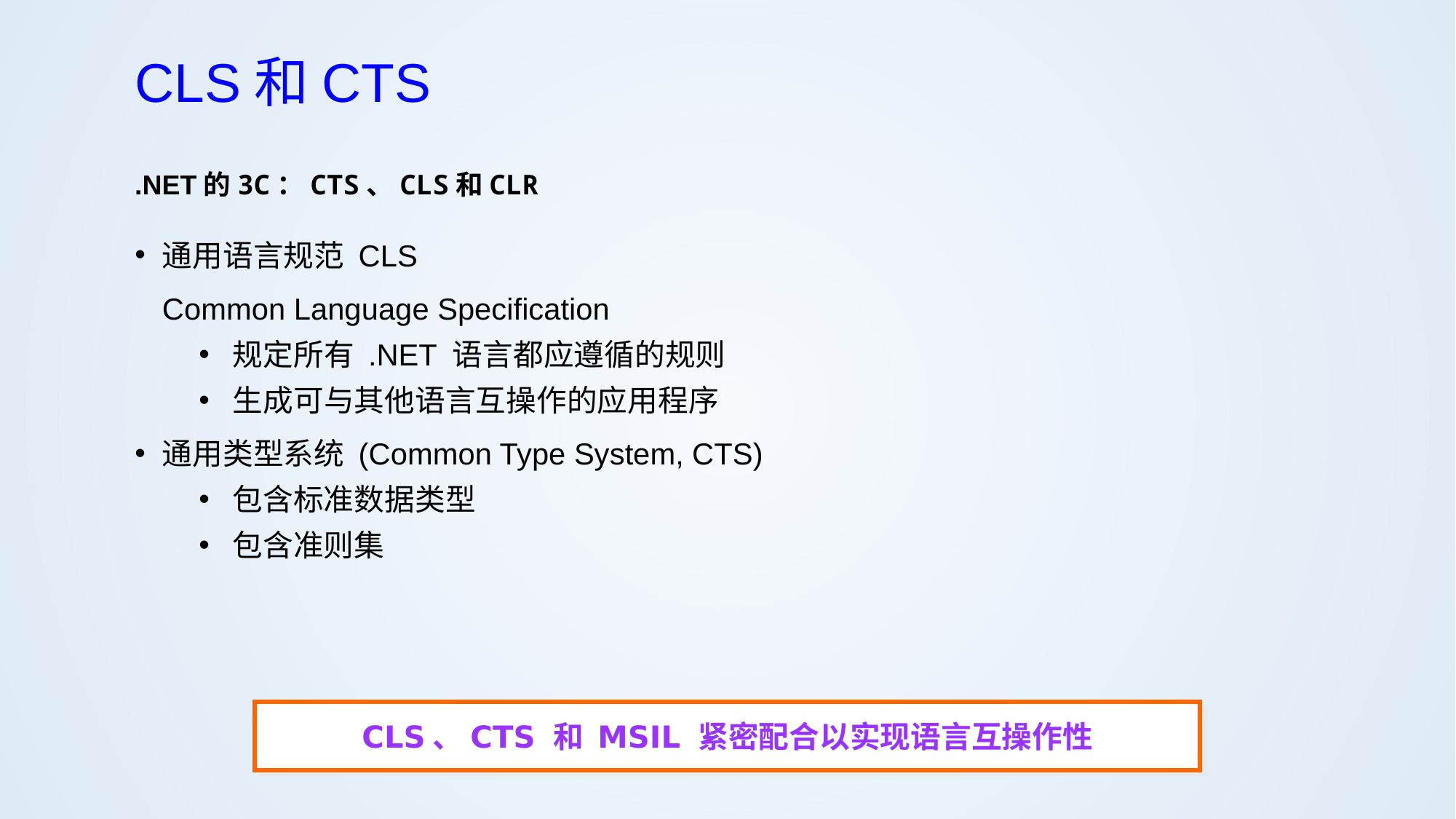

# CLS和CTS
.NET的3C：CTS、CLS和CLR
通用语言规范 CLS
	Common Language Specification
规定所有 .NET 语言都应遵循的规则
生成可与其他语言互操作的应用程序
通用类型系统 (Common Type System, CTS)
包含标准数据类型
包含准则集
CLS、CTS 和 MSIL 紧密配合以实现语言互操作性